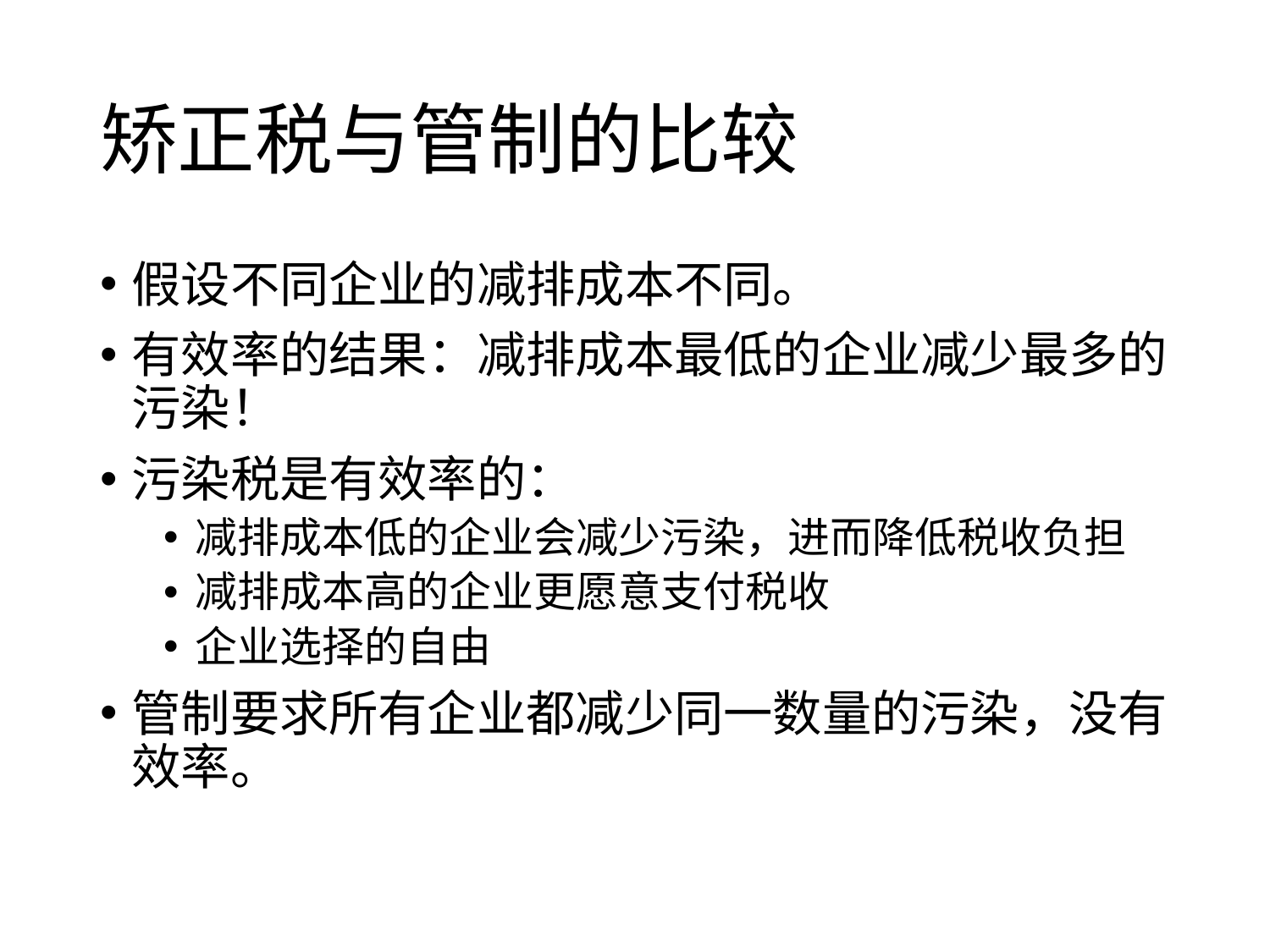

# 矫正税与管制的比较
假设不同企业的减排成本不同。
有效率的结果：减排成本最低的企业减少最多的污染！
污染税是有效率的：
减排成本低的企业会减少污染，进而降低税收负担
减排成本高的企业更愿意支付税收
企业选择的自由
管制要求所有企业都减少同一数量的污染，没有效率。